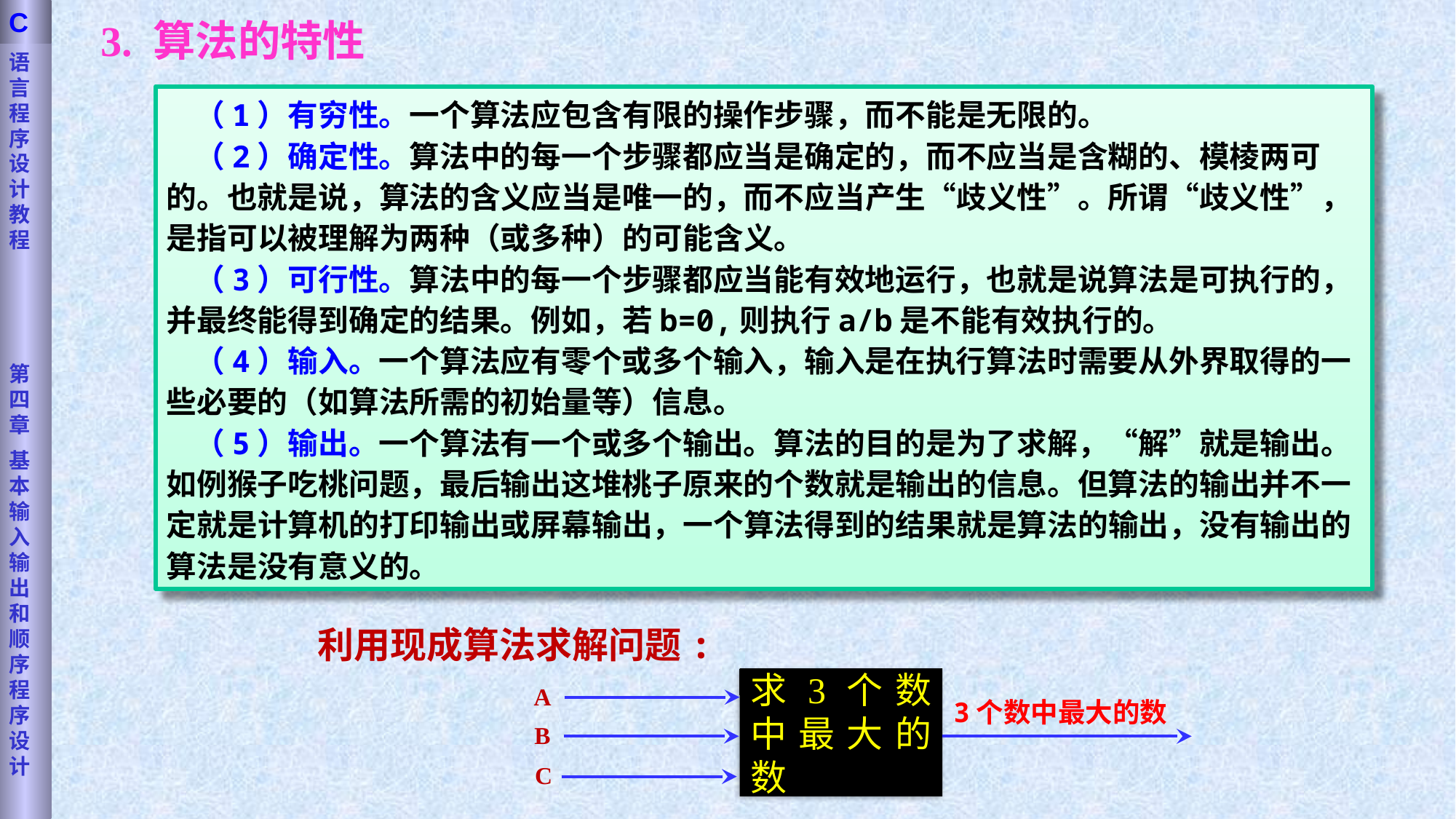

语言程序设计教程

第四章
基本输入输出和顺序程序设计
C
3. 算法的特性
   （1）有穷性。一个算法应包含有限的操作步骤，而不能是无限的。
   （2）确定性。算法中的每一个步骤都应当是确定的，而不应当是含糊的、模棱两可的。也就是说，算法的含义应当是唯一的，而不应当产生“歧义性”。所谓“歧义性”，是指可以被理解为两种（或多种）的可能含义。
   （3）可行性。算法中的每一个步骤都应当能有效地运行，也就是说算法是可执行的，并最终能得到确定的结果。例如，若b=0,则执行a/b是不能有效执行的。
   （4）输入。一个算法应有零个或多个输入，输入是在执行算法时需要从外界取得的一些必要的（如算法所需的初始量等）信息。
   （5）输出。一个算法有一个或多个输出。算法的目的是为了求解，“解”就是输出。如例猴子吃桃问题，最后输出这堆桃子原来的个数就是输出的信息。但算法的输出并不一定就是计算机的打印输出或屏幕输出，一个算法得到的结果就是算法的输出，没有输出的算法是没有意义的。
利用现成算法求解问题:
求3个数中最大的数
A
3个数中最大的数
B
C